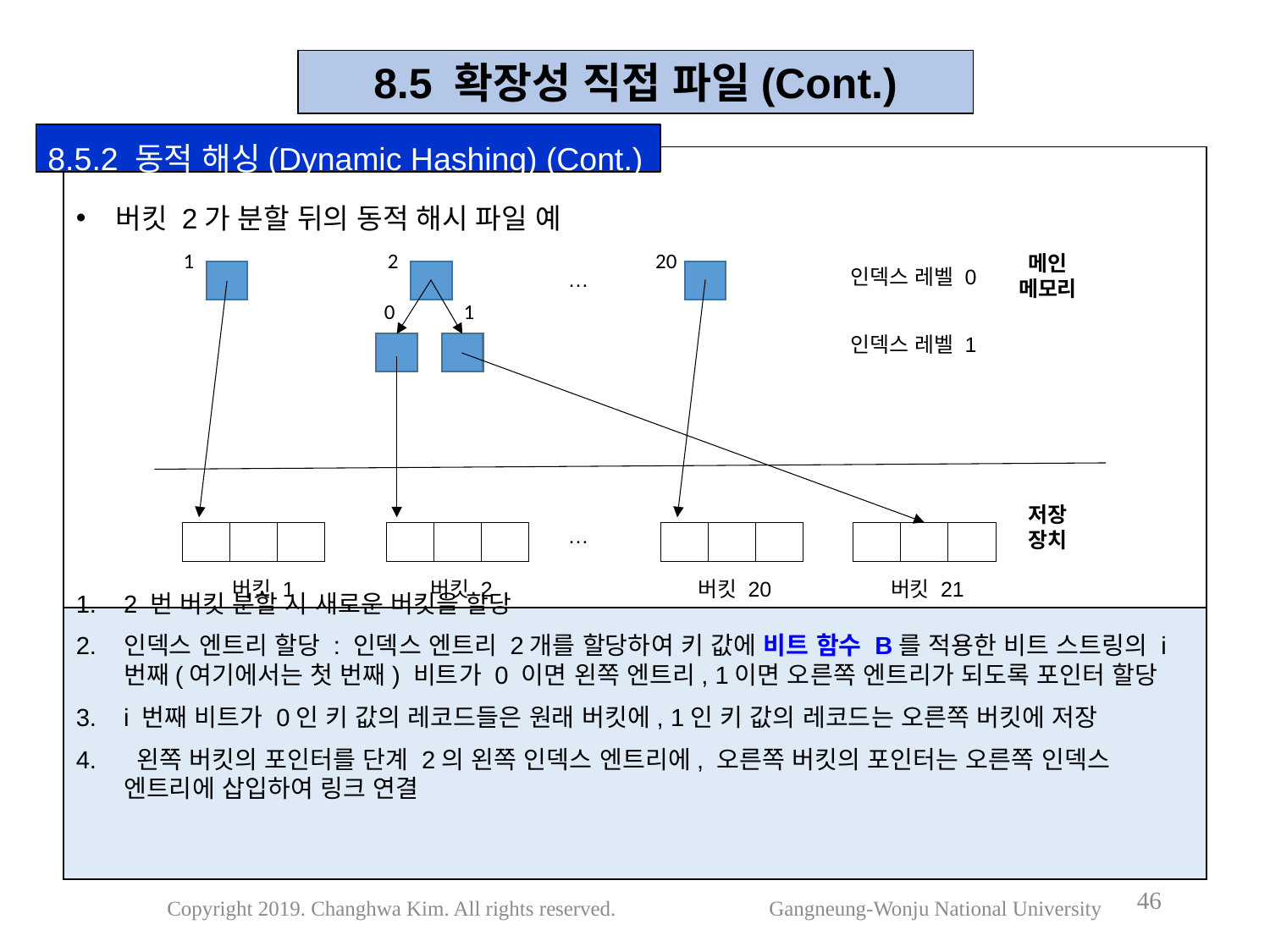

8.5 확장성 직접 파일(Cont.)
8.5.2 동적 해싱(Dynamic Hashing) (Cont.)

버킷 2가 분할 뒤의 동적 해시 파일 예

2 번 버킷 분할 시 새로운 버킷을 할당
인덱스 엔트리 할당 : 인덱스 엔트리 2개를 할당하여 키 값에 비트 함수 B를 적용한 비트 스트링의 i 번째(여기에서는 첫 번째) 비트가 0 이면 왼쪽 엔트리, 1이면 오른쪽 엔트리가 되도록 포인터 할당
i 번째 비트가 0인 키 값의 레코드들은 원래 버킷에, 1인 키 값의 레코드는 오른쪽 버킷에 저장
 왼쪽 버킷의 포인터를 단계 2의 왼쪽 인덱스 엔트리에, 오른쪽 버킷의 포인터는 오른쪽 인덱스 엔트리에 삽입하여 링크 연결

1
2
20
메인
메모리

인덱스 레벨 0
…
0
1

인덱스 레벨 1
저장
장치
|  |  |  |
| --- | --- | --- |
|  |  |  |
| --- | --- | --- |
|  |  |  |
| --- | --- | --- |
|  |  |  |
| --- | --- | --- |
…
버킷 1
버킷 2
버킷 20
버킷 21

46
Copyright 2019. Changhwa Kim. All rights reserved.                             Gangneung-Wonju National University